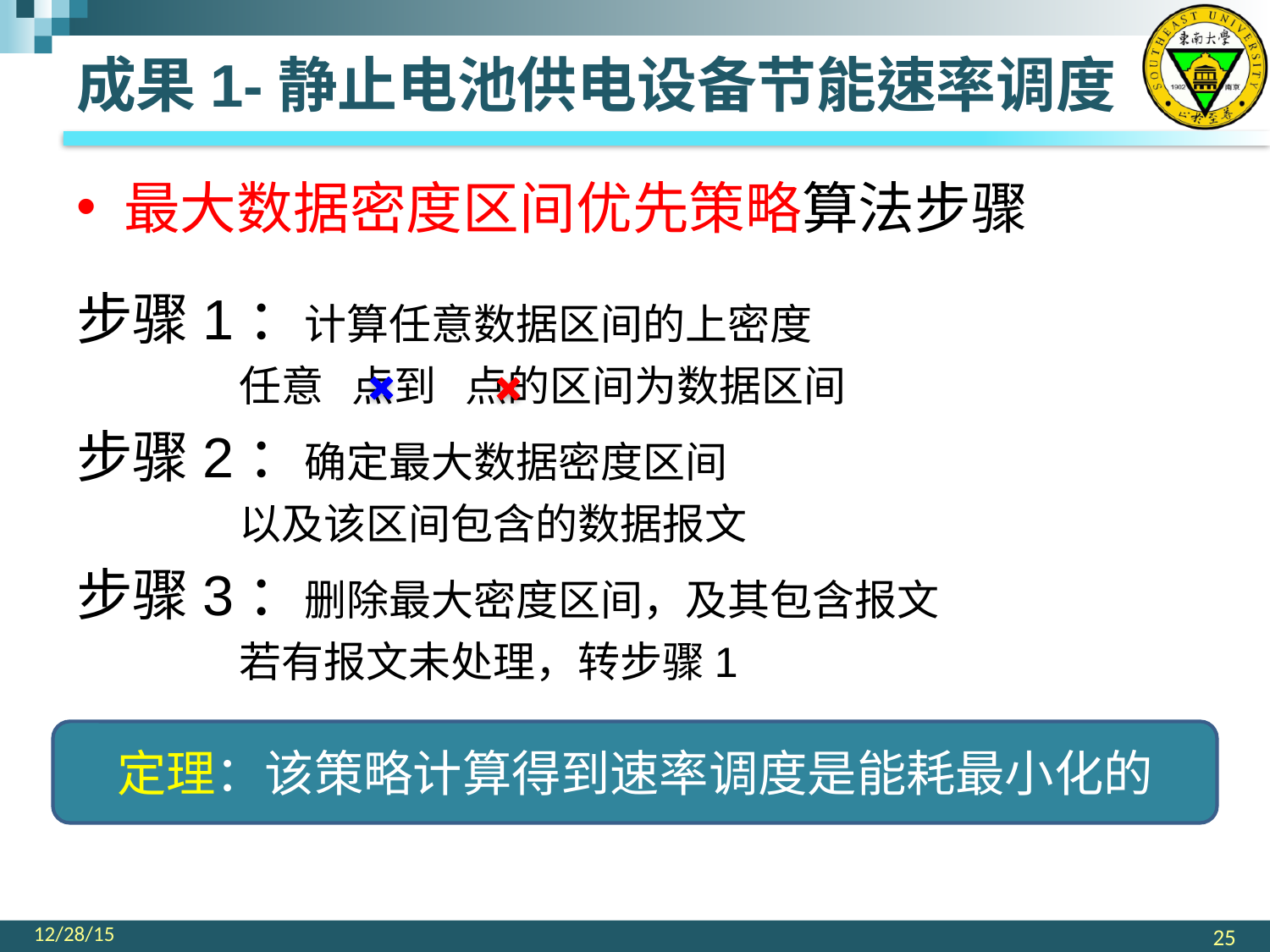

# 成果1-静止电池供电设备节能速率调度
最大数据密度区间优先策略算法步骤
步骤1：计算任意数据区间的上密度
                任意   点到   点的区间为数据区间
步骤2：确定最大数据密度区间
                以及该区间包含的数据报文
步骤3：删除最大密度区间，及其包含报文
                若有报文未处理，转步骤1

定理：该策略计算得到速率调度是能耗最小化的
12/28/15
25